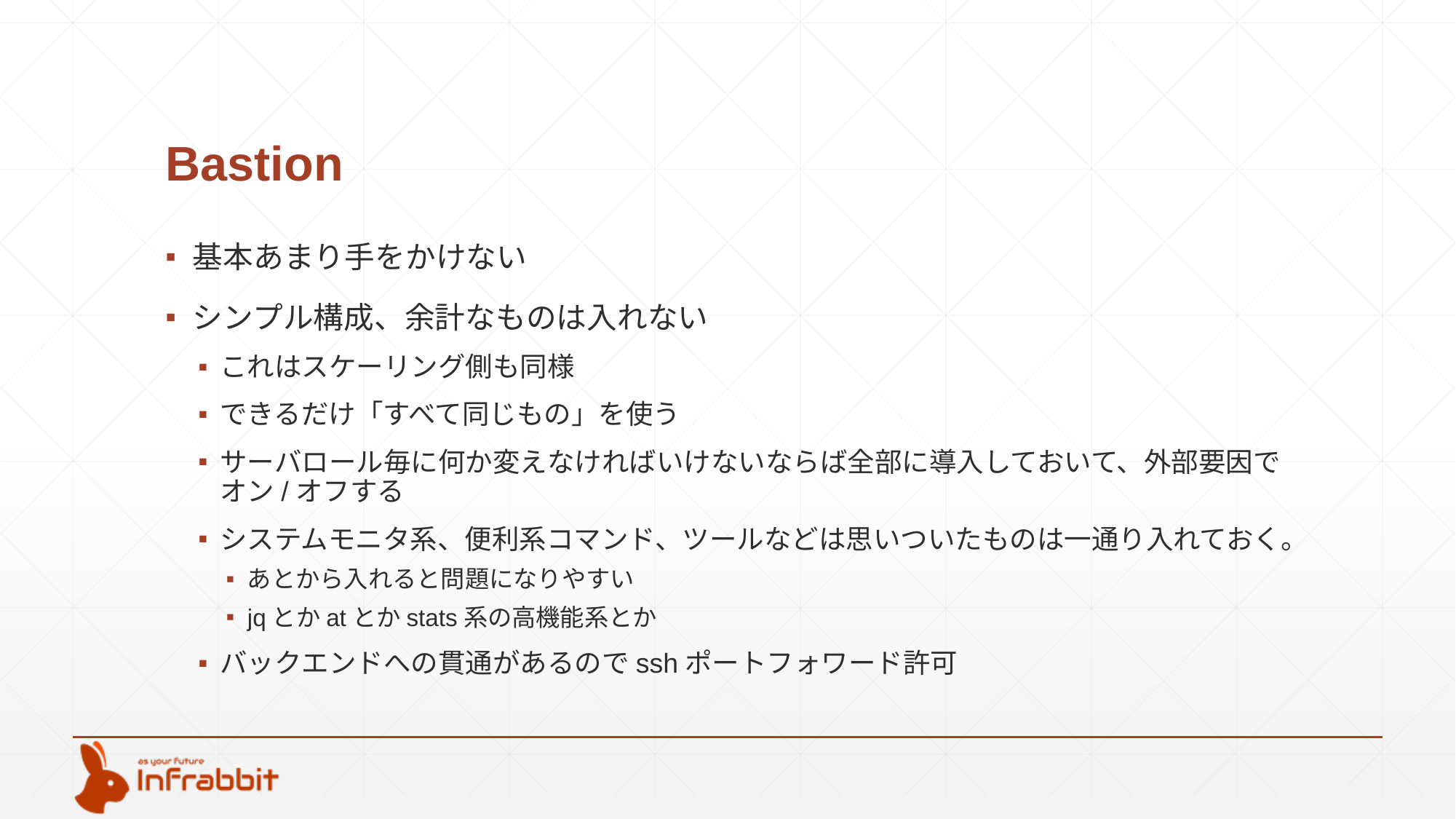

# Bastion
基本あまり手をかけない
シンプル構成、余計なものは入れない
これはスケーリング側も同様
できるだけ「すべて同じもの」を使う
サーバロール毎に何か変えなければいけないならば全部に導入しておいて、外部要因でオン/オフする
システムモニタ系、便利系コマンド、ツールなどは思いついたものは一通り入れておく。
あとから入れると問題になりやすい
jqとかatとかstats系の高機能系とか
バックエンドへの貫通があるのでsshポートフォワード許可